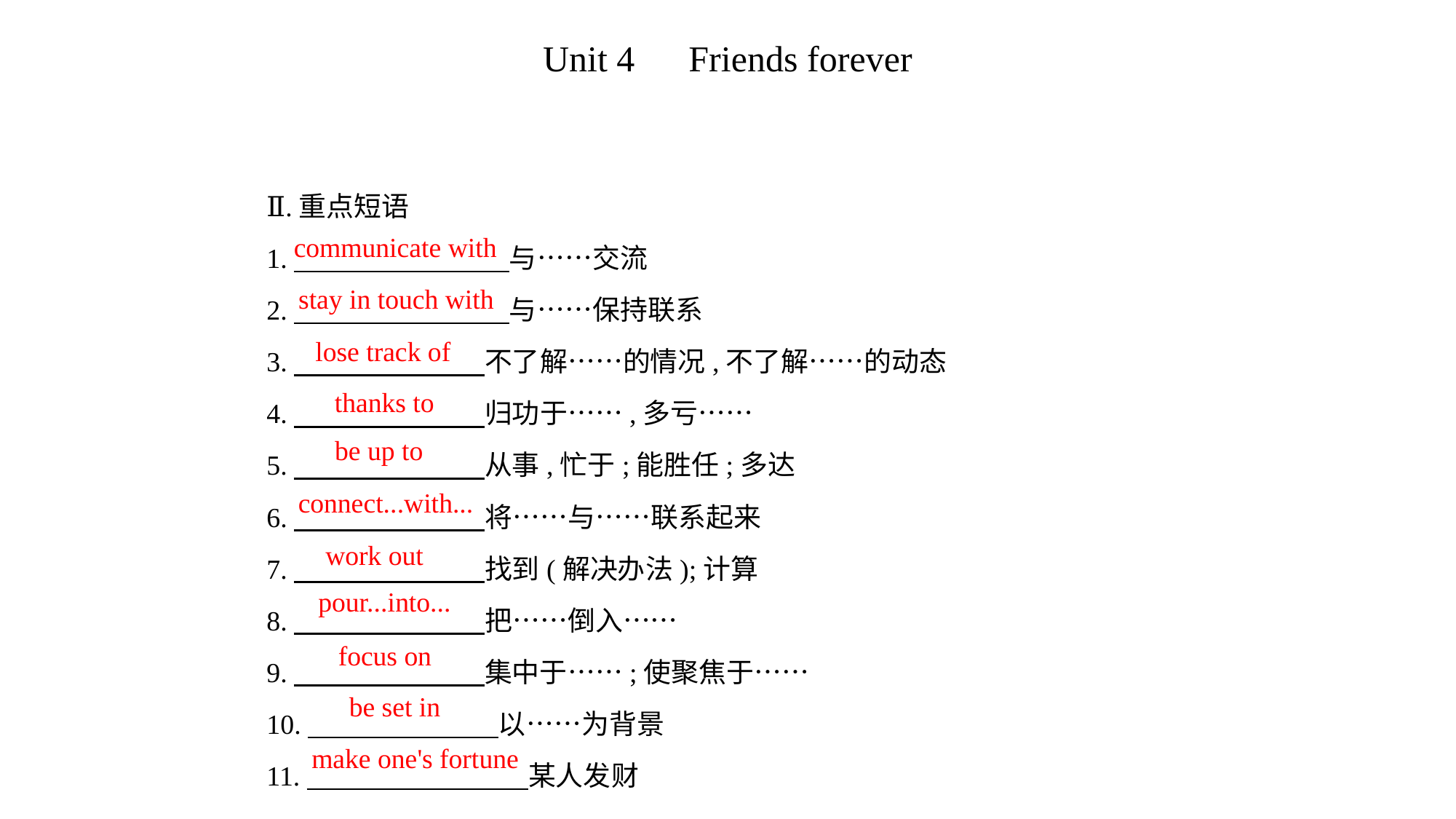

Ⅱ.重点短语
1.　    　　　　　    与……交流
2.　　　　　　        与……保持联系
3.　　　　　　    不了解……的情况,不了解……的动态
4.　　　　　　    归功于……,多亏……
5.　　　　　　    从事,忙于;能胜任;多达
6.　　　　　　    将……与……联系起来
7.　　　　　　    找到(解决办法);计算
8.　　　　　　    把……倒入……
9.　　　　　　    集中于……;使聚焦于……
10.　　　　　　    以……为背景
11.　　     　　　　    某人发财
communicate with
stay in touch with
lose track of
thanks to
be up to
connect...with...
work out
pour...into...
focus on
be set in
make one's fortune